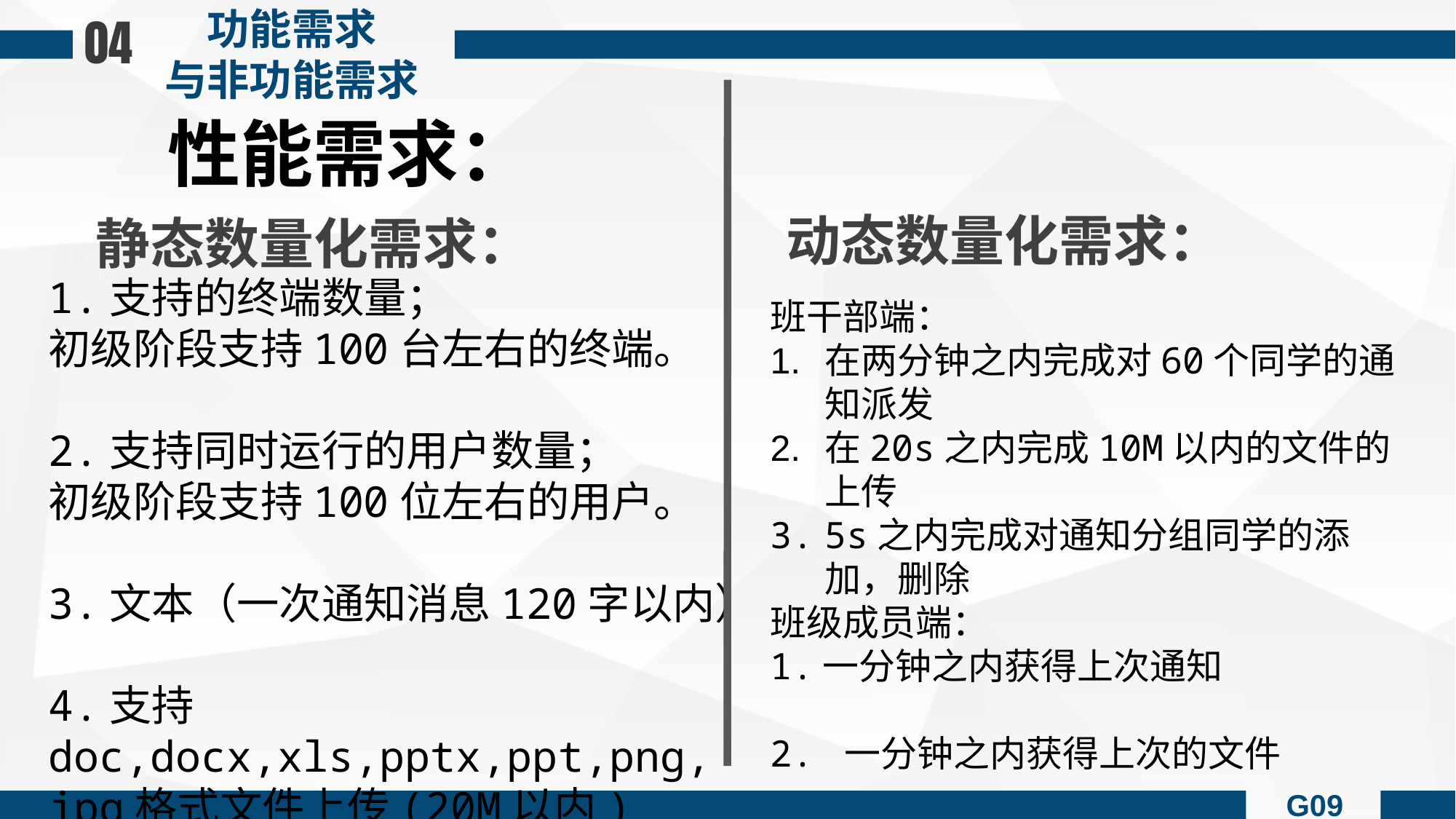

功能需求
与非功能需求
04

性能需求：
动态数量化需求：
静态数量化需求：
1.支持的终端数量；
初级阶段支持100台左右的终端。

2.支持同时运行的用户数量；
初级阶段支持100位左右的用户。

3.文本（一次通知消息120字以内）

4.支持doc,docx,xls,pptx,ppt,png,
jpg格式文件上传(20M以内)

班干部端：
在两分钟之内完成对60个同学的通知派发
在20s之内完成10M以内的文件的上传
5s之内完成对通知分组同学的添加，删除
班级成员端：
1.一分钟之内获得上次通知

2. 一分钟之内获得上次的文件
G09